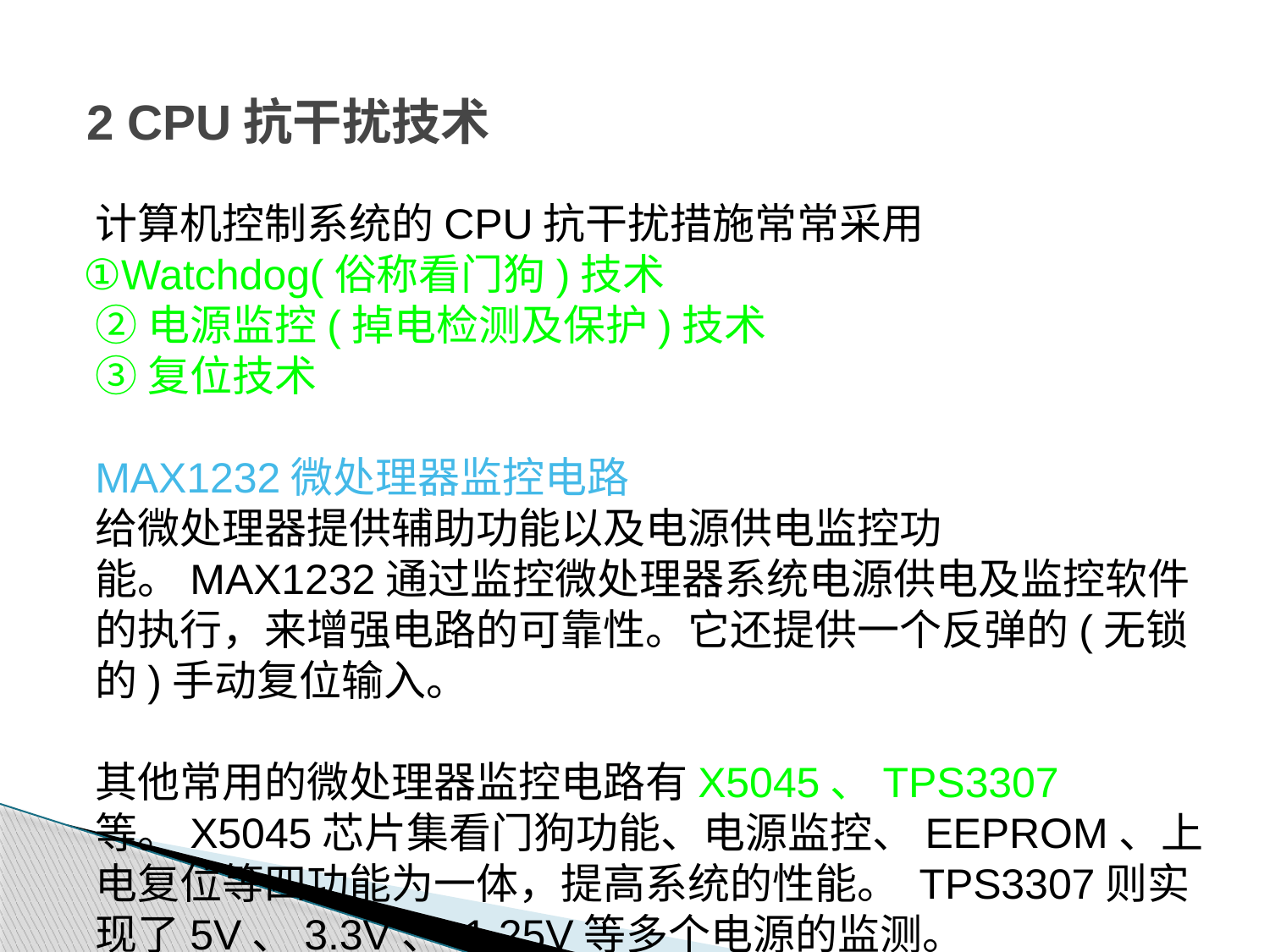

# 2 CPU抗干扰技术
	计算机控制系统的CPU抗干扰措施常常采用
  ①Watchdog(俗称看门狗)技术
	②电源监控(掉电检测及保护)技术
	③复位技术

	MAX1232微处理器监控电路
	给微处理器提供辅助功能以及电源供电监控功能。MAX1232通过监控微处理器系统电源供电及监控软件的执行，来增强电路的可靠性。它还提供一个反弹的(无锁的)手动复位输入。

	其他常用的微处理器监控电路有X5045、TPS3307等。X5045芯片集看门狗功能、电源监控、EEPROM、上电复位等四功能为一体，提高系统的性能。 TPS3307则实现了5V、3.3V、 1.25V等多个电源的监测。